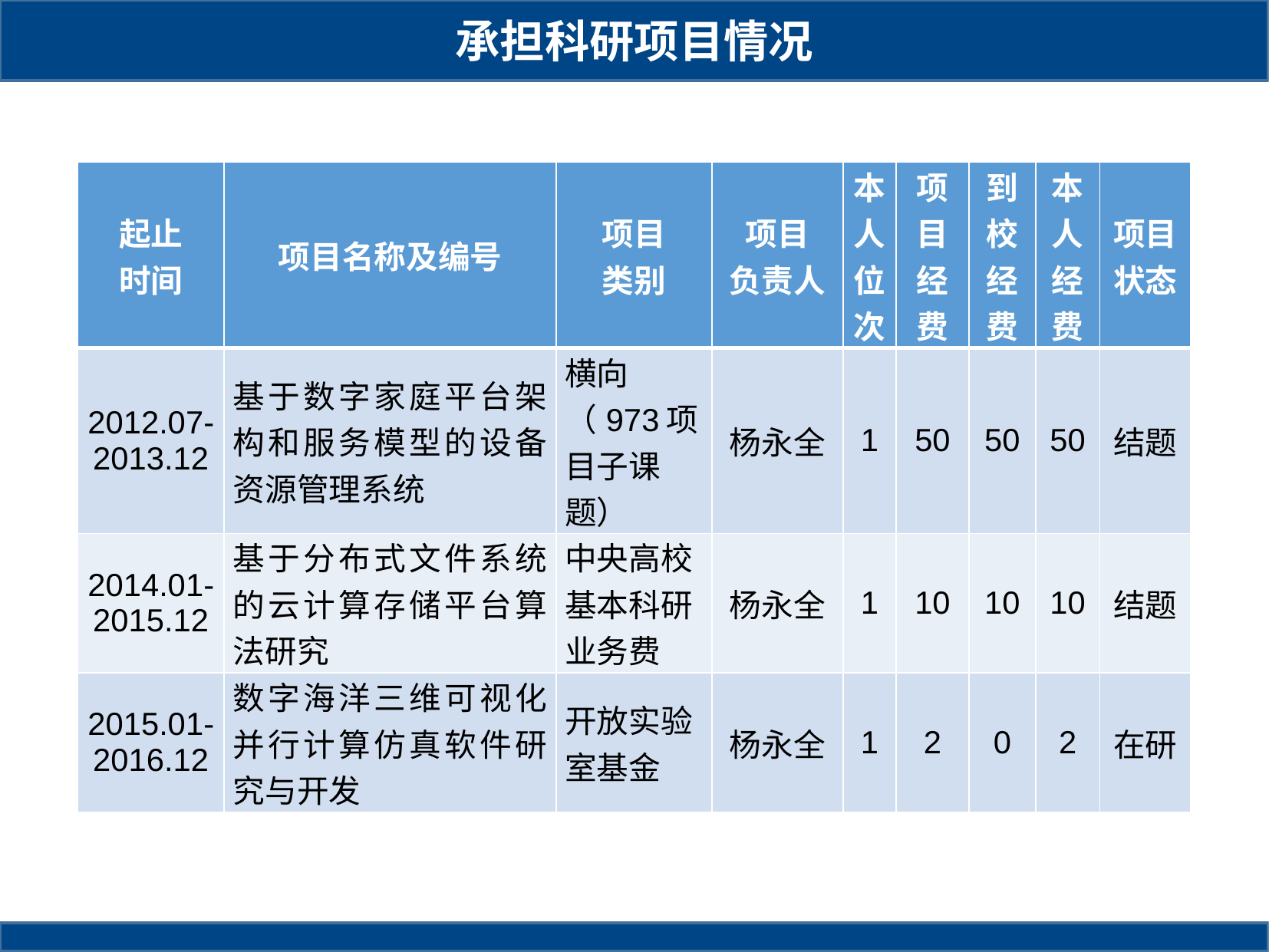

# 承担科研项目情况
| 起止 时间 | 项目名称及编号 | 项目 类别 | 项目 负责人 | 本人 位次 | 项目 经费 | 到校经费 | 本人经费 | 项目 状态 |
| --- | --- | --- | --- | --- | --- | --- | --- | --- |
| 2012.07-2013.12 | 基于数字家庭平台架构和服务模型的设备资源管理系统 | 横向（973项目子课题） | 杨永全 | 1 | 50 | 50 | 50 | 结题 |
| 2014.01-2015.12 | 基于分布式文件系统的云计算存储平台算法研究 | 中央高校基本科研业务费 | 杨永全 | 1 | 10 | 10 | 10 | 结题 |
| 2015.01-2016.12 | 数字海洋三维可视化并行计算仿真软件研究与开发 | 开放实验室基金 | 杨永全 | 1 | 2 | 0 | 2 | 在研 |